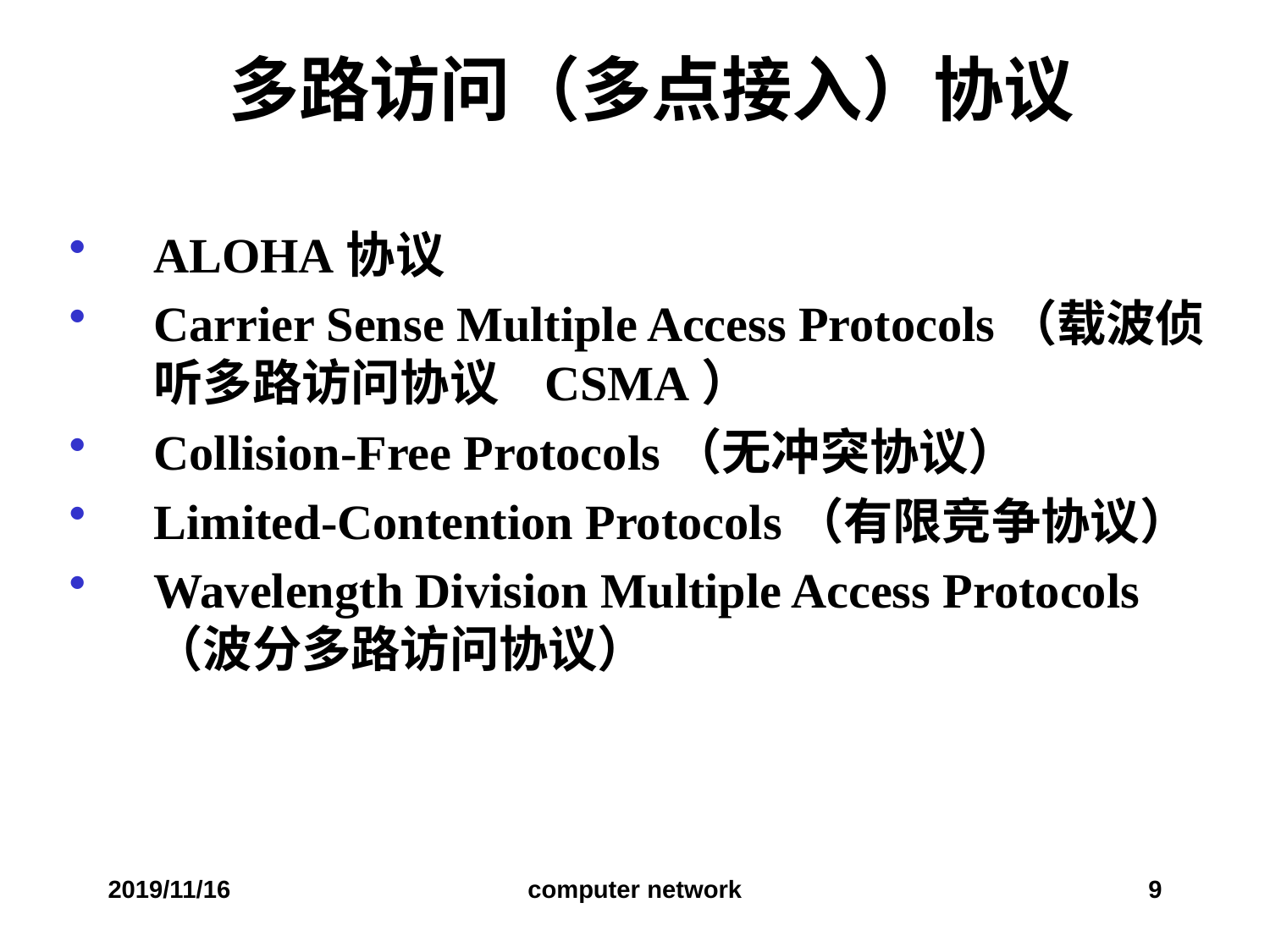

# 多路访问（多点接入）协议
ALOHA协议
Carrier Sense Multiple Access Protocols（载波侦听多路访问协议   CSMA）
Collision-Free Protocols（无冲突协议）
Limited-Contention Protocols（有限竞争协议）
Wavelength Division Multiple Access Protocols（波分多路访问协议）
2019/11/16
computer network
9